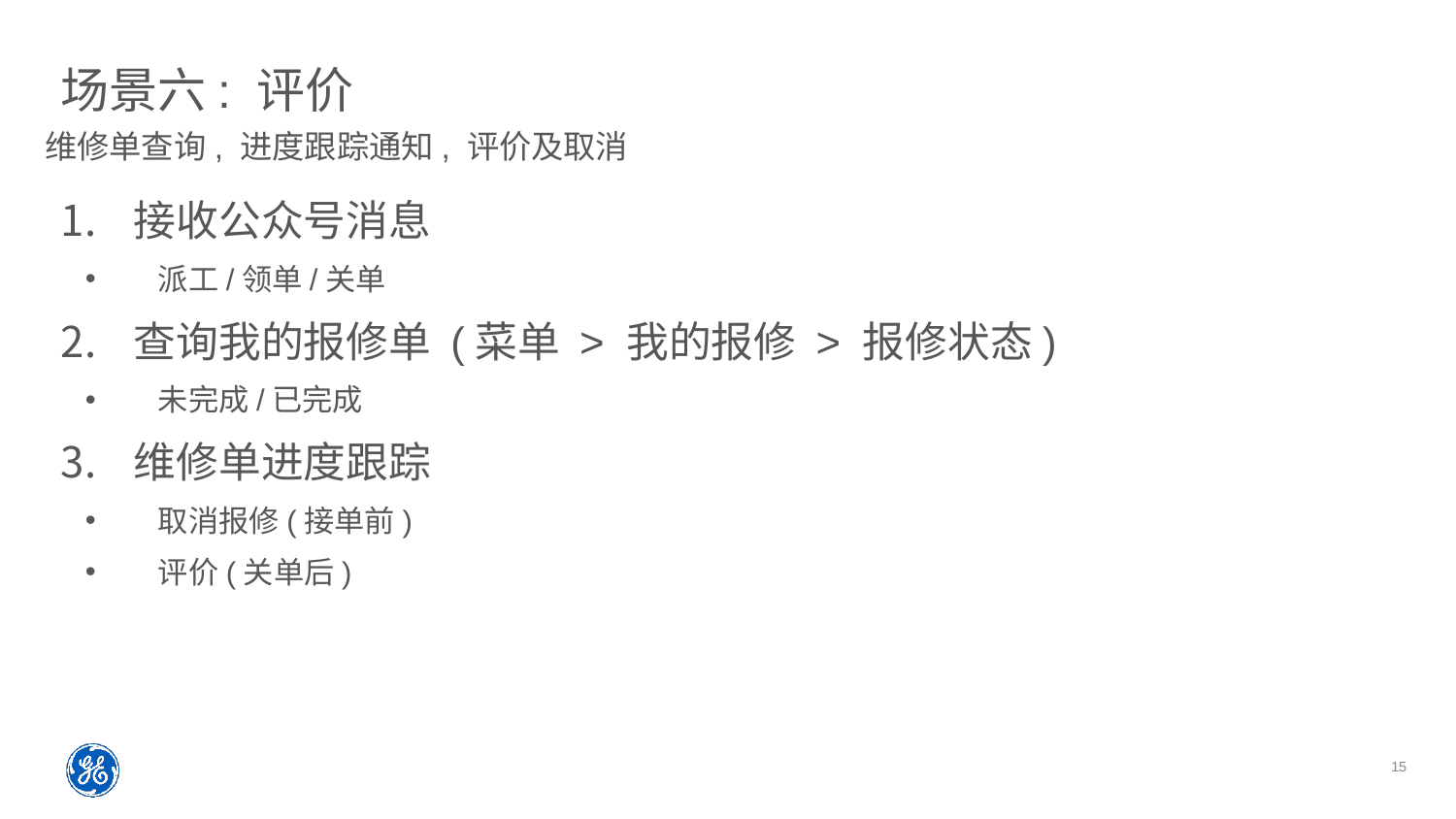

# 场景六: 评价
维修单查询, 进度跟踪通知, 评价及取消
接收公众号消息
派工/领单/关单
查询我的报修单 (菜单 > 我的报修 > 报修状态)
未完成/已完成
维修单进度跟踪
取消报修(接单前)
评价(关单后)
15